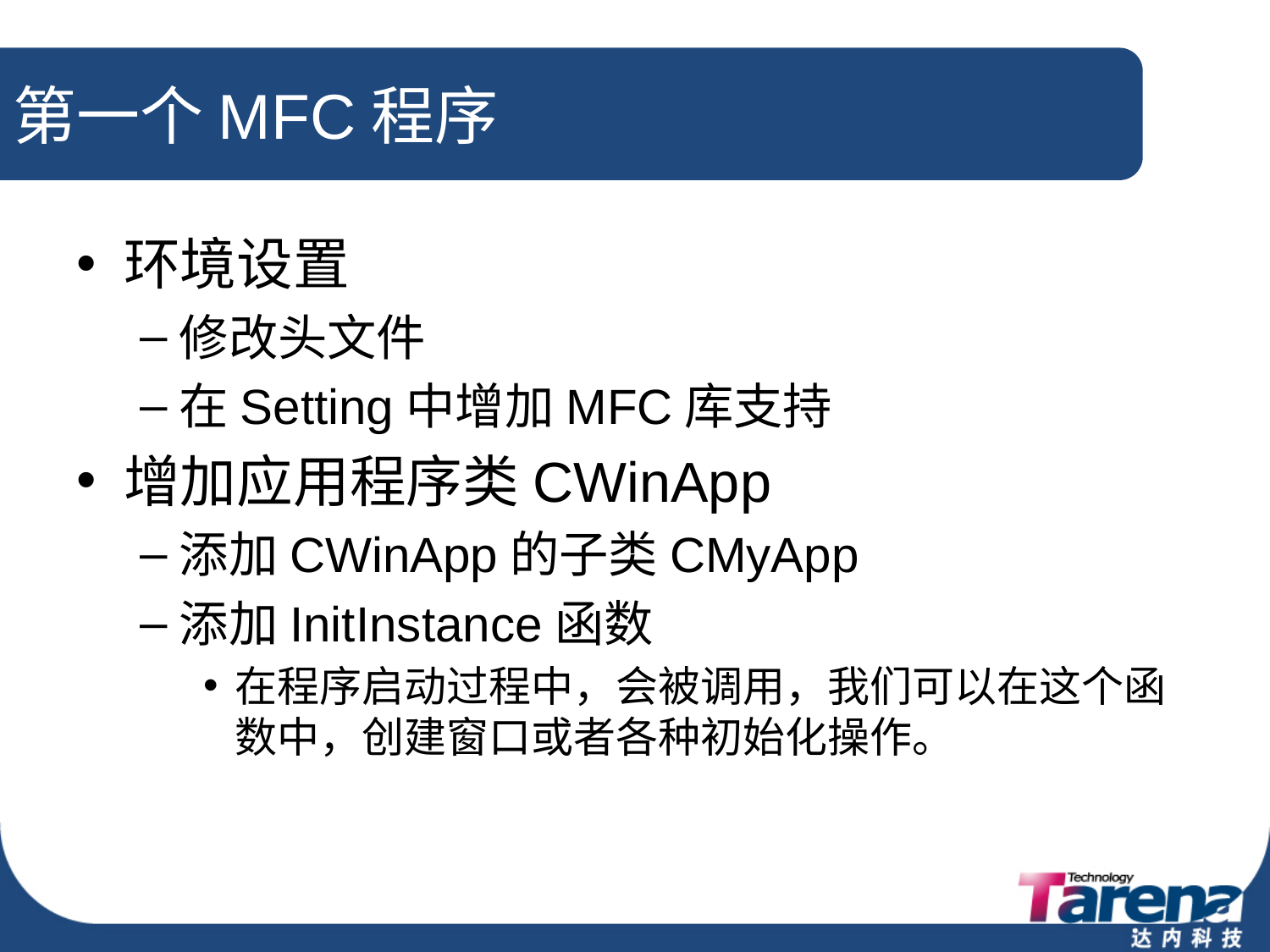

# 第一个MFC程序
环境设置
修改头文件
在Setting中增加MFC库支持
增加应用程序类CWinApp
添加CWinApp的子类CMyApp
添加InitInstance函数
在程序启动过程中，会被调用，我们可以在这个函数中，创建窗口或者各种初始化操作。